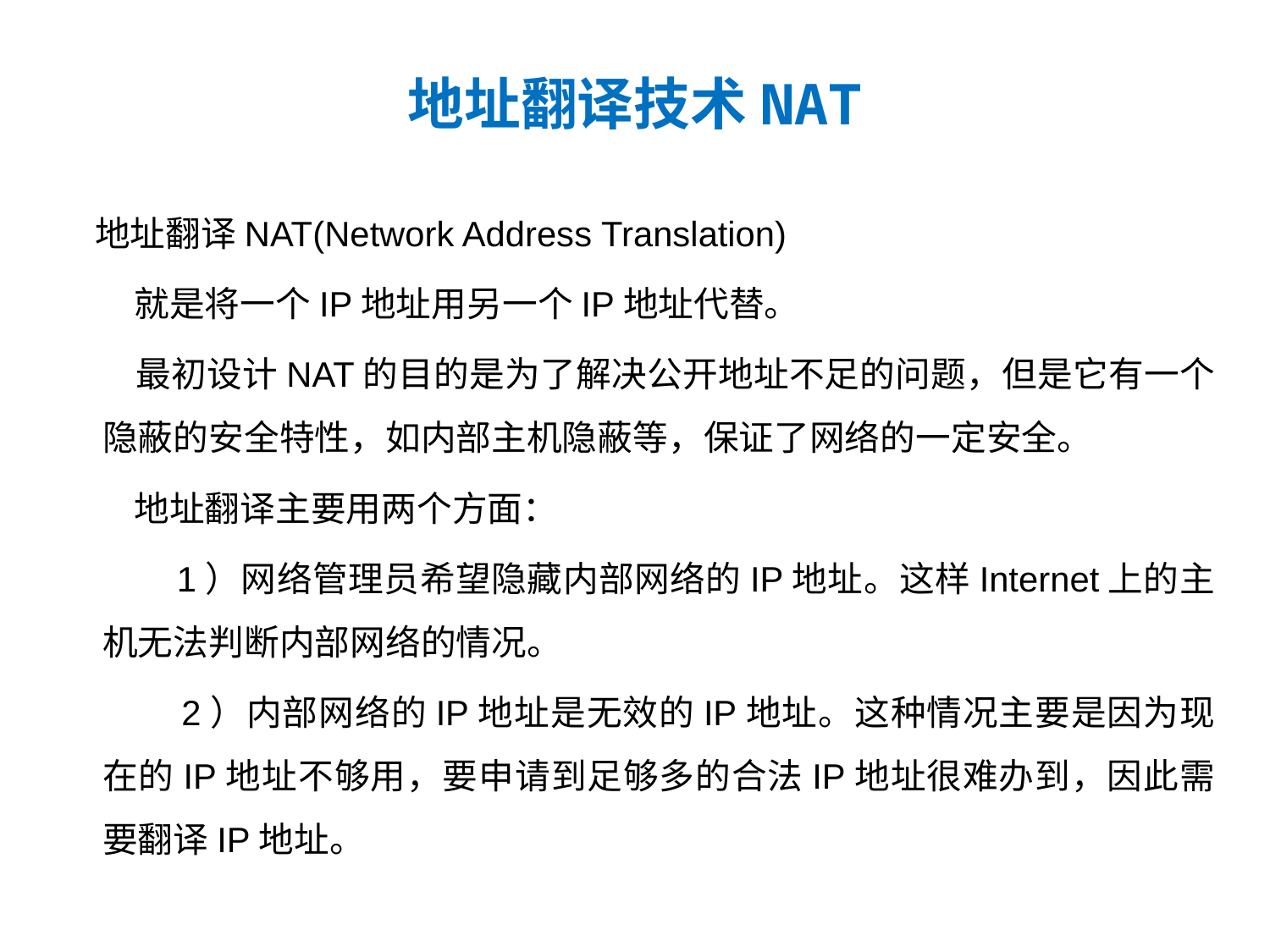

# 地址翻译技术NAT
    地址翻译NAT(Network Address Translation)
         就是将一个IP地址用另一个IP地址代替。
         最初设计NAT的目的是为了解决公开地址不足的问题，但是它有一个隐蔽的安全特性，如内部主机隐蔽等，保证了网络的一定安全。
         地址翻译主要用两个方面：
            1）网络管理员希望隐藏内部网络的IP地址。这样Internet上的主机无法判断内部网络的情况。
            2）内部网络的IP地址是无效的IP地址。这种情况主要是因为现在的IP地址不够用，要申请到足够多的合法IP地址很难办到，因此需要翻译IP地址。